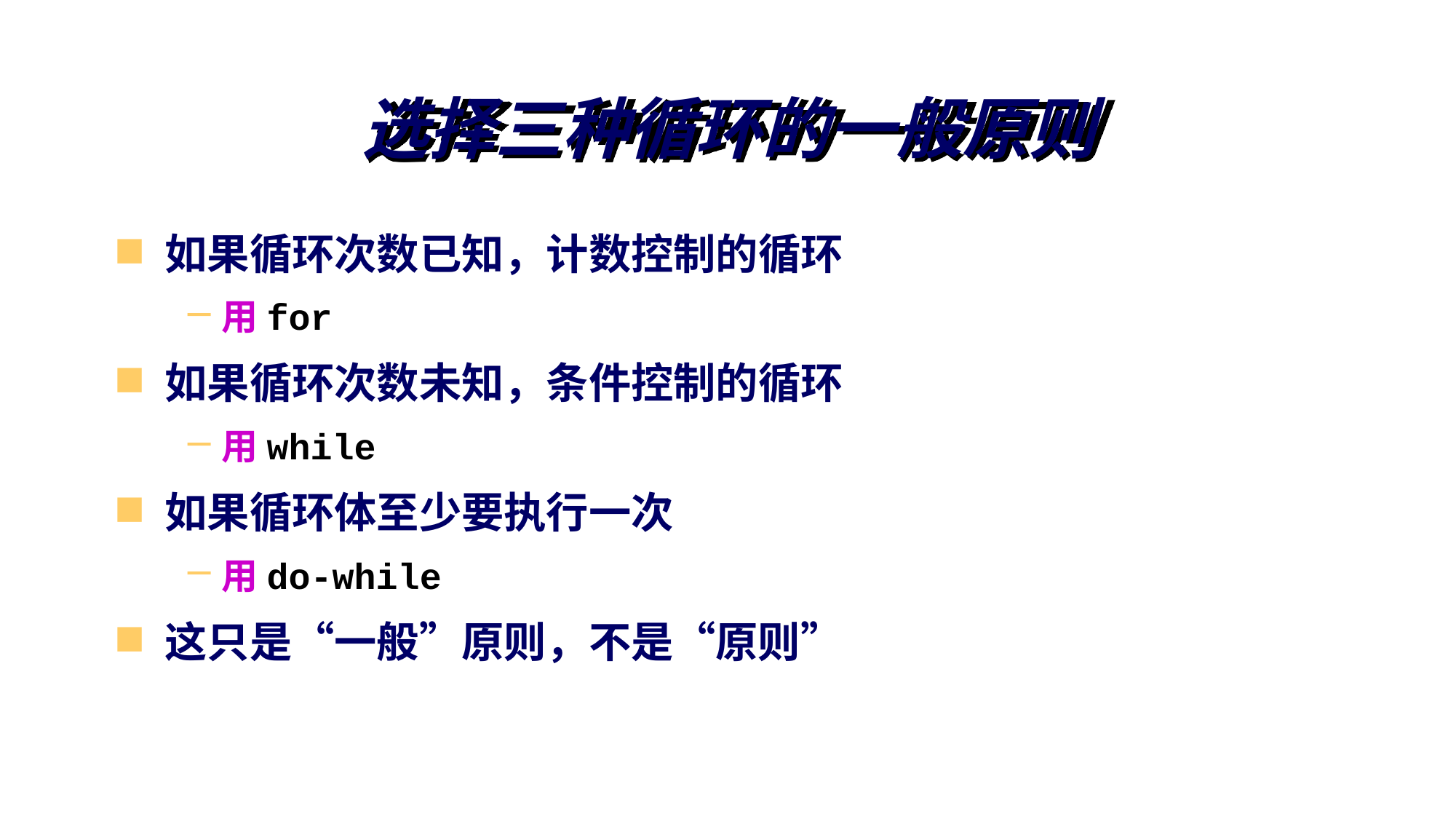

# 选择三种循环的一般原则
如果循环次数已知，计数控制的循环
用for
如果循环次数未知，条件控制的循环
用while
如果循环体至少要执行一次
用do-while
这只是“一般”原则，不是“原则”